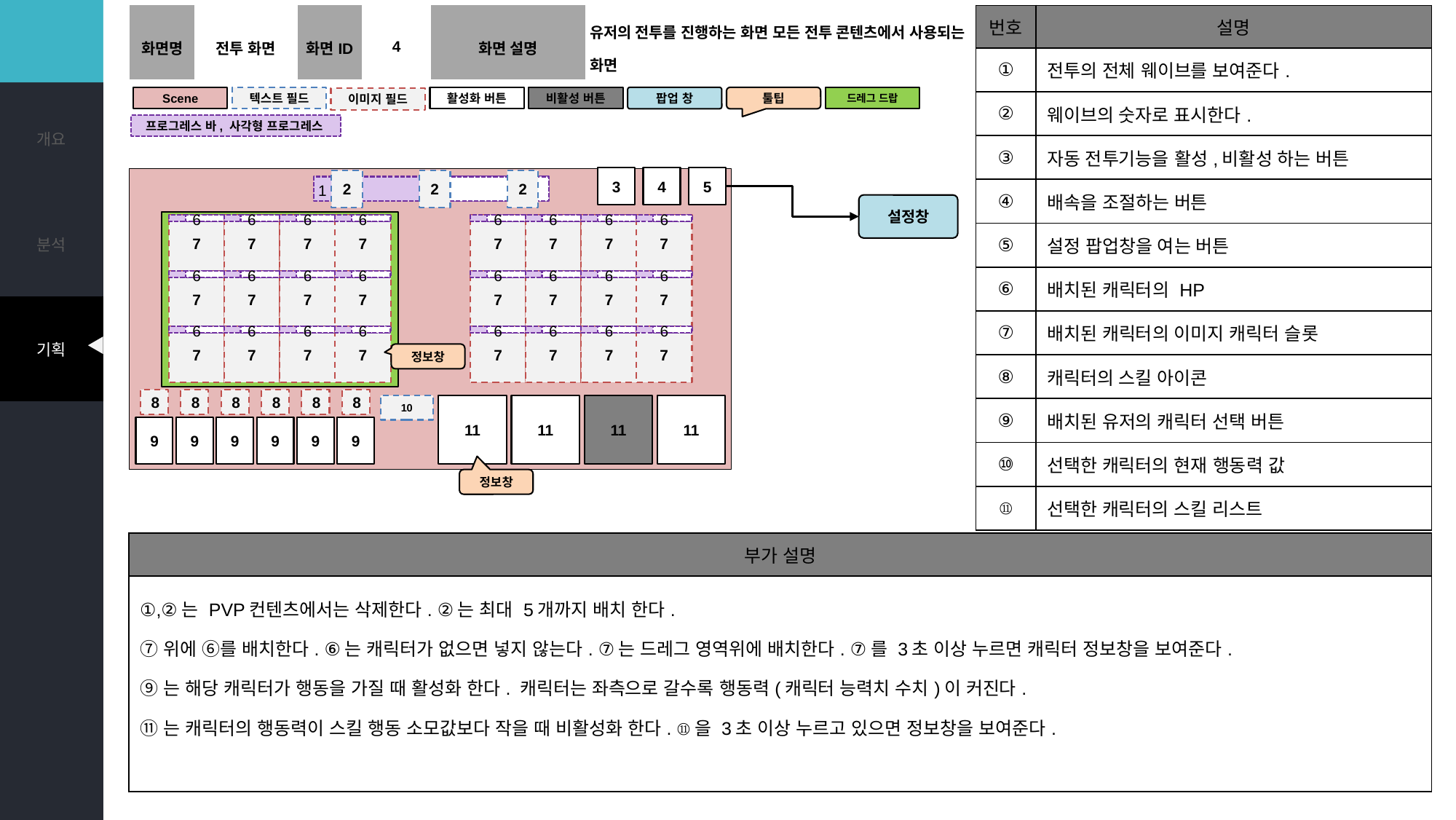

| 화면명 | 전투 화면 | 화면ID | 4 | 화면 설명 | 유저의 전투를 진행하는 화면 모든 전투 콘텐츠에서 사용되는 화면 |
| --- | --- | --- | --- | --- | --- |
| 번호 | 설명 |
| --- | --- |
| ① | 전투의 전체 웨이브를 보여준다. |
| ② | 웨이브의 숫자로 표시한다. |
| ③ | 자동 전투기능을 활성,비활성 하는 버튼 |
| ④ | 배속을 조절하는 버튼 |
| ⑤ | 설정 팝업창을 여는 버튼 |
| ⑥ | 배치된 캐릭터의 HP |
| ⑦ | 배치된 캐릭터의 이미지 캐릭터 슬롯 |
| ⑧ | 캐릭터의 스킬 아이콘 |
| ⑨ | 배치된 유저의 캐릭터 선택 버튼 |
| ⑩ | 선택한 캐릭터의 현재 행동력 값 |
| ⑪ | 선택한 캐릭터의 스킬 리스트 |
팝업 창
드레그 드랍
비활성 버튼
툴팁
프로그레스 바, 사각형 프로그레스
3
4
5

2
2
2
1

6
7

6
7

6
7

6
7

6
7

6
7

6
7

6
7

6
7

6
7

6
7

6
7

6
7

6
7

6
7

6
7

6
7

6
7

6
7

6
7

6
7

6
7

6
7

6
7

정보창
8
9
8
9
8
9
8
9
8
9
8
9
10
11
11
11
11
정보창
설정창
| 부가 설명 |
| --- |
| ①,②는 PVP컨텐츠에서는 삭제한다. ②는 최대 5개까지 배치 한다. ⑦위에 ⑥를 배치한다. ⑥는 캐릭터가 없으면 넣지 않는다. ⑦는 드레그 영역위에 배치한다. ⑦를 3초 이상 누르면 캐릭터 정보창을 보여준다. ⑨는 해당 캐릭터가 행동을 가질 때 활성화 한다. 캐릭터는 좌측으로 갈수록 행동력(캐릭터 능력치 수치)이 커진다. ⑪는 캐릭터의 행동력이 스킬 행동 소모값보다 작을 때 비활성화 한다. ⑪을 3초 이상 누르고 있으면 정보창을 보여준다. |